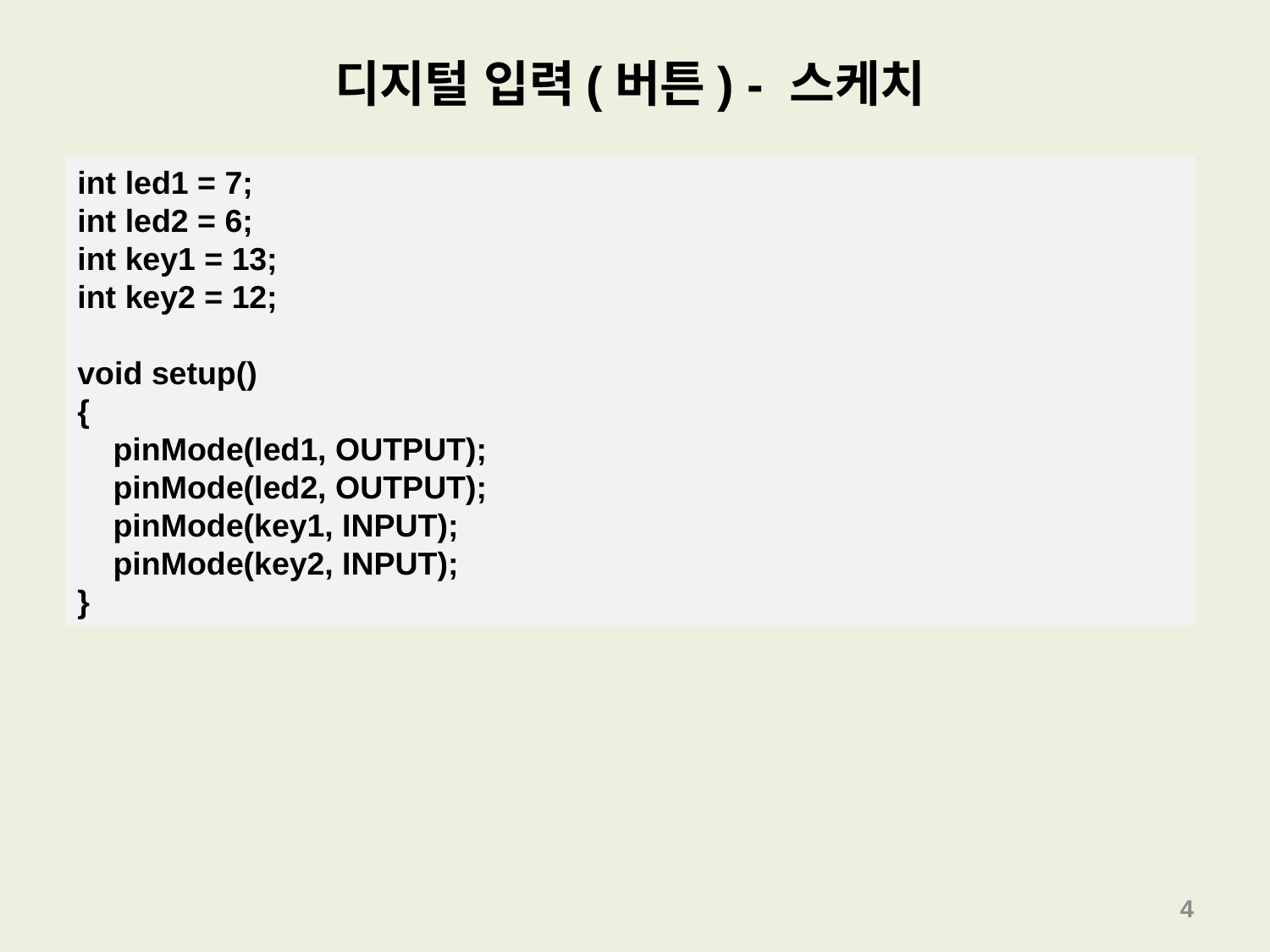

디지털 입력(버튼) - 스케치
int led1 = 7;
int led2 = 6;
int key1 = 13;
int key2 = 12;

void setup()
{
    pinMode(led1, OUTPUT);
    pinMode(led2, OUTPUT);
    pinMode(key1, INPUT);
    pinMode(key2, INPUT);
}

4